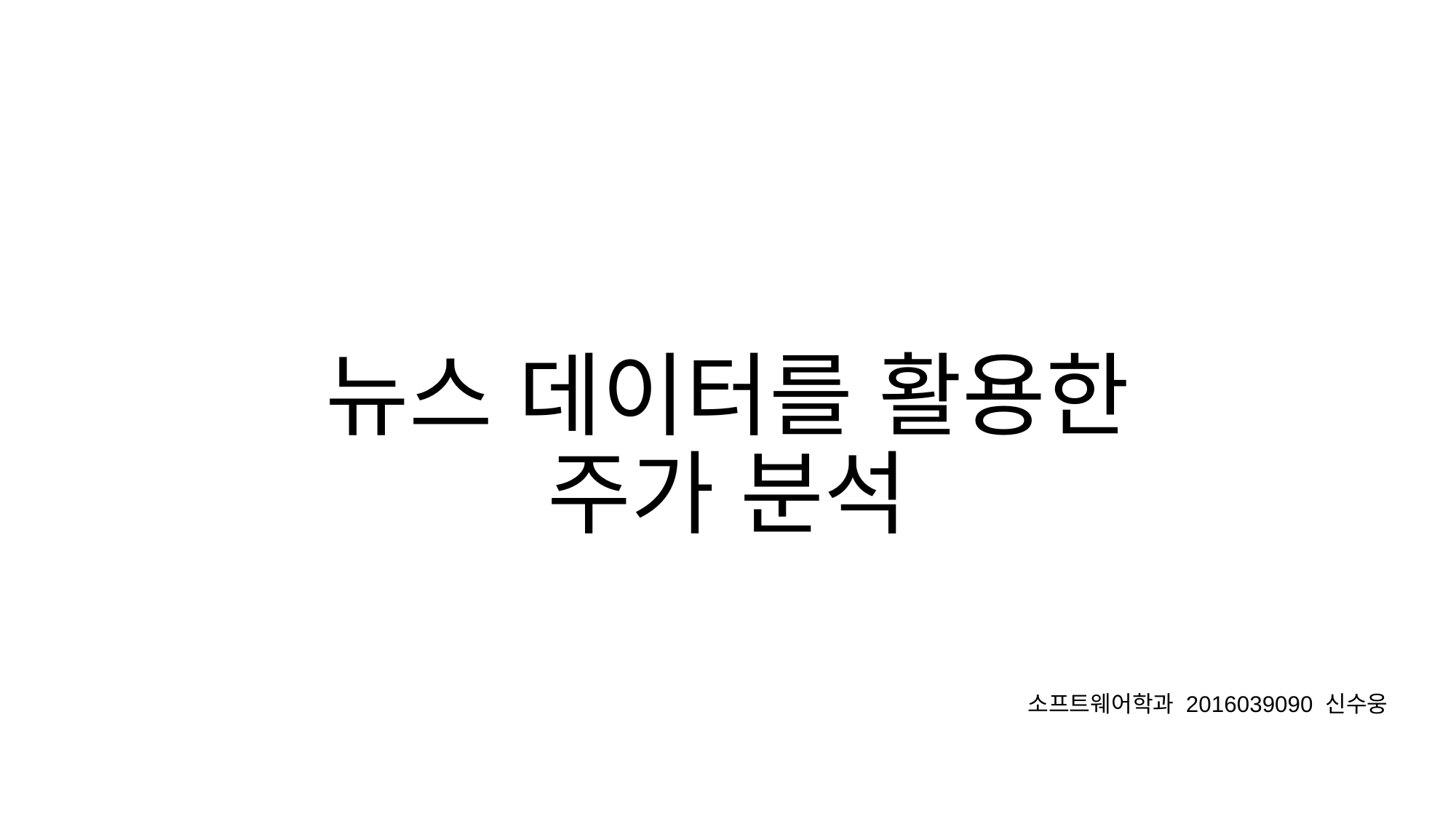

# 뉴스 데이터를 활용한 주가 분석
소프트웨어학과 2016039090 신수웅